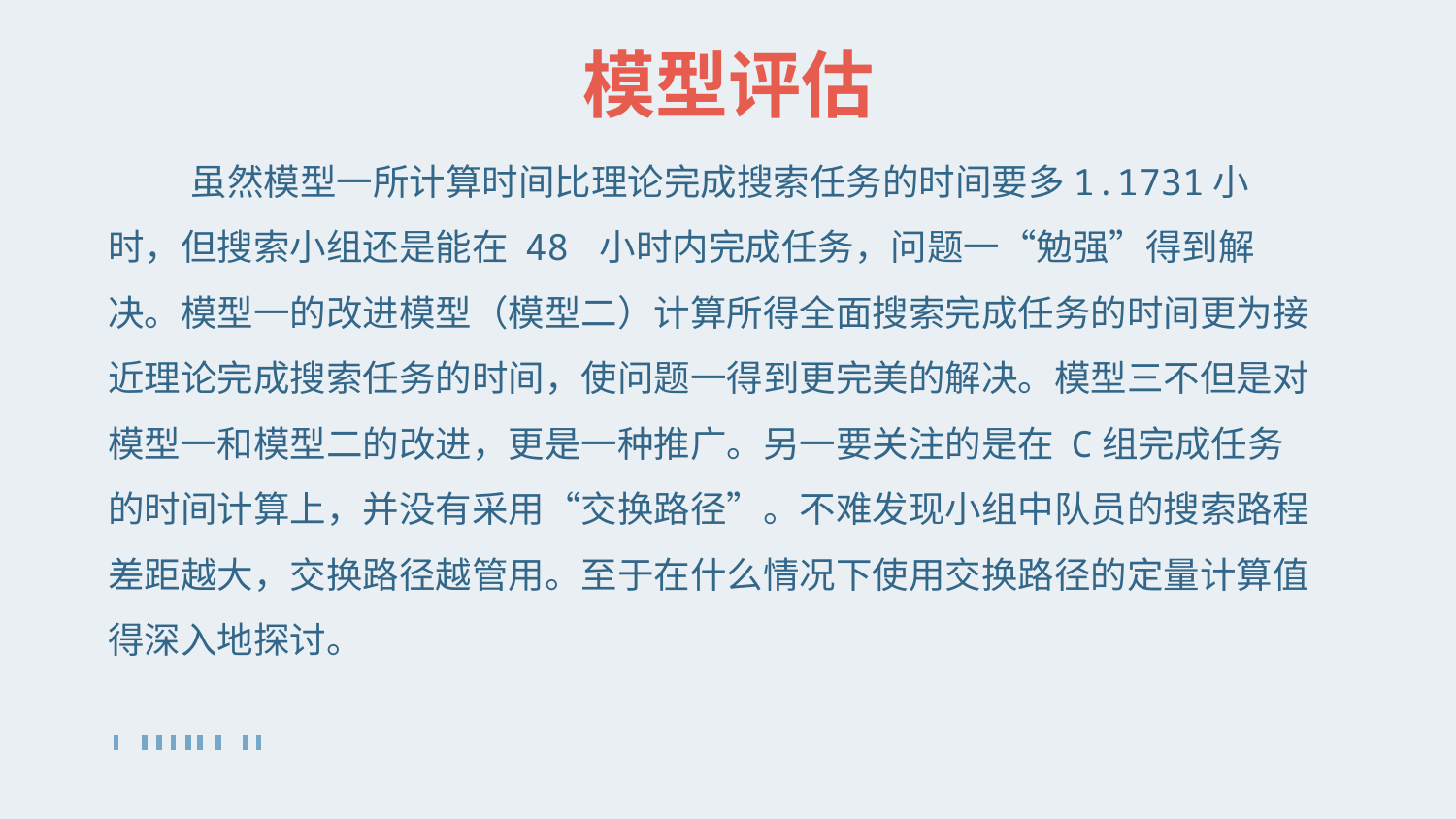

# 模型评估
         虽然模型一所计算时间比理论完成搜索任务的时间要多1.1731小时，但搜索小组还是能在 48 小时内完成任务，问题一“勉强”得到解决。模型一的改进模型（模型二）计算所得全面搜索完成任务的时间更为接近理论完成搜索任务的时间，使问题一得到更完美的解决。模型三不但是对模型一和模型二的改进，更是一种推广。另一要关注的是在 C组完成任务的时间计算上，并没有采用“交换路径”。不难发现小组中队员的搜索路程差距越大，交换路径越管用。至于在什么情况下使用交换路径的定量计算值得深入地探讨。